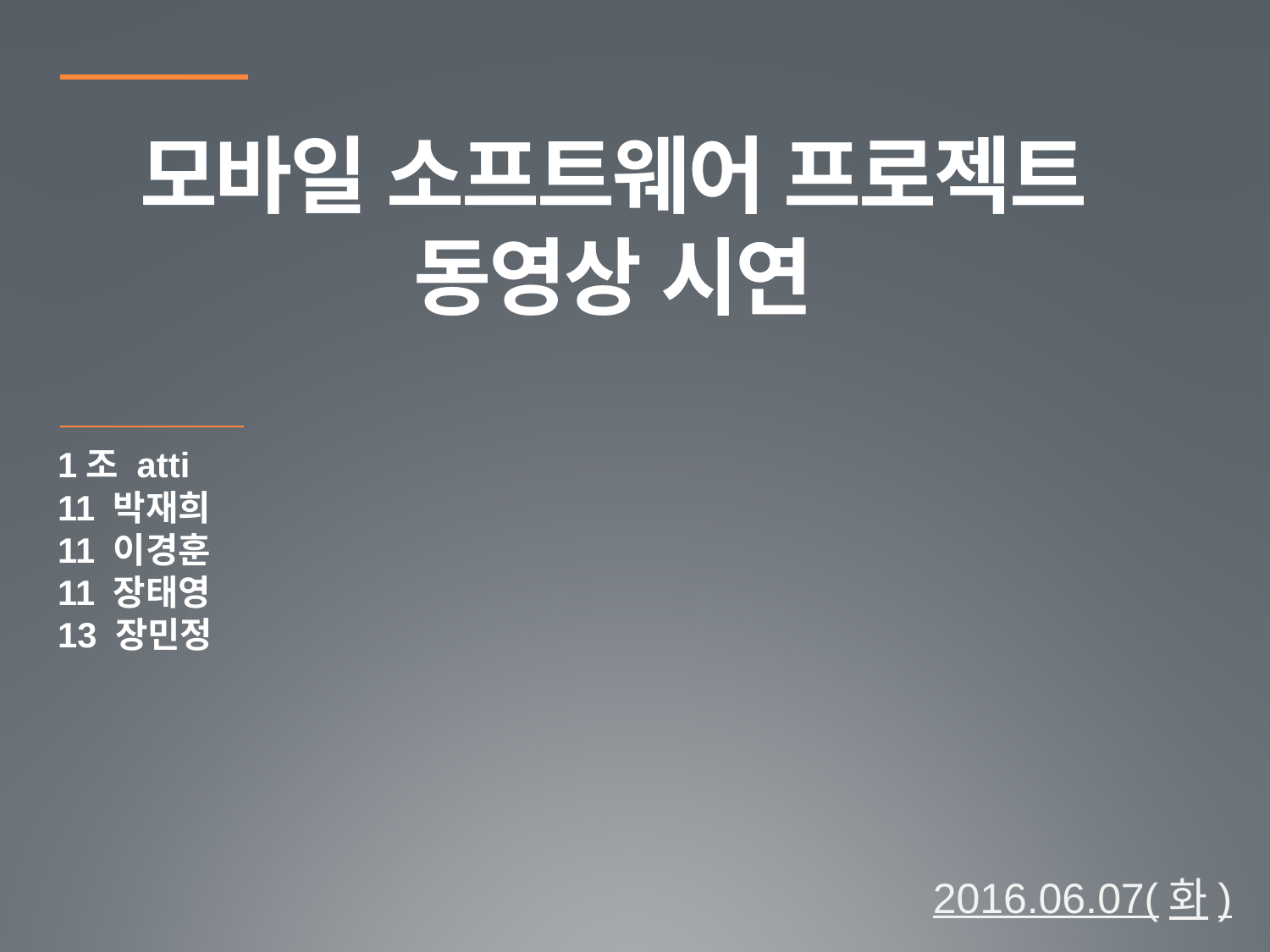

모바일 소프트웨어 프로젝트
동영상 시연
1조 atti
11 박재희
11 이경훈
11 장태영
13 장민정
2016.06.07(화)